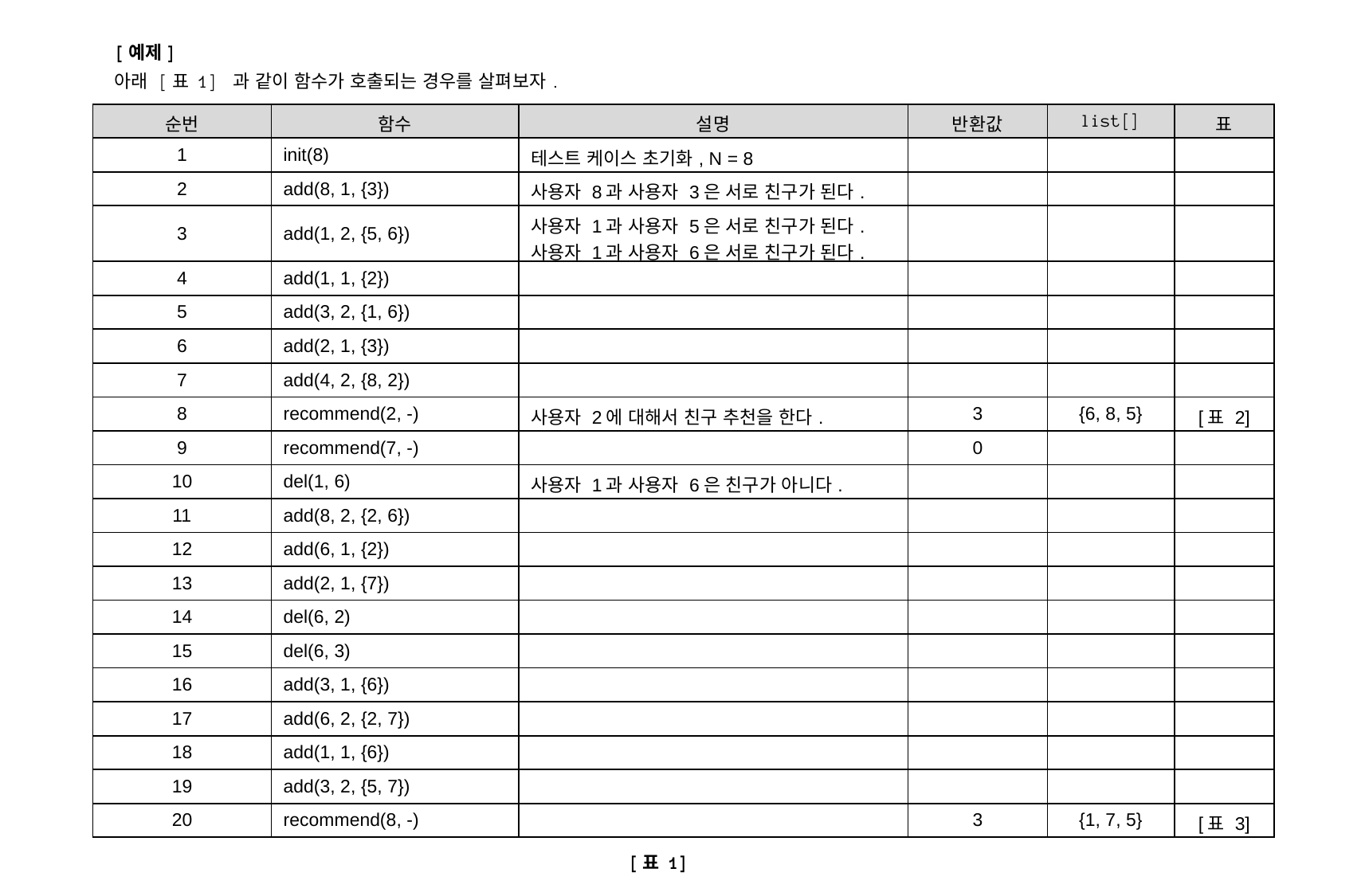

[예제]
아래 [표 1] 과 같이 함수가 호출되는 경우를 살펴보자.
| 순번 | 함수 | 설명 | 반환값 | list[] | 표 |
| --- | --- | --- | --- | --- | --- |
| 1 | init(8) | 테스트 케이스 초기화, N = 8 |  |  |  |
| 2 | add(8, 1, {3}) | 사용자 8과 사용자 3은 서로 친구가 된다. |  |  |  |
| 3 | add(1, 2, {5, 6}) | 사용자 1과 사용자 5은 서로 친구가 된다. 사용자 1과 사용자 6은 서로 친구가 된다. |  |  |  |
| 4 | add(1, 1, {2}) |  |  |  |  |
| 5 | add(3, 2, {1, 6}) |  |  |  |  |
| 6 | add(2, 1, {3}) |  |  |  |  |
| 7 | add(4, 2, {8, 2}) |  |  |  |  |
| 8 | recommend(2, -) | 사용자 2에 대해서 친구 추천을 한다. | 3 | {6, 8, 5} | [표 2] |
| 9 | recommend(7, -) |  | 0 |  |  |
| 10 | del(1, 6) | 사용자 1과 사용자 6은 친구가 아니다. |  |  |  |
| 11 | add(8, 2, {2, 6}) |  |  |  |  |
| 12 | add(6, 1, {2}) |  |  |  |  |
| 13 | add(2, 1, {7}) |  |  |  |  |
| 14 | del(6, 2) |  |  |  |  |
| 15 | del(6, 3) |  |  |  |  |
| 16 | add(3, 1, {6}) |  |  |  |  |
| 17 | add(6, 2, {2, 7}) |  |  |  |  |
| 18 | add(1, 1, {6}) |  |  |  |  |
| 19 | add(3, 2, {5, 7}) |  |  |  |  |
| 20 | recommend(8, -) |  | 3 | {1, 7, 5} | [표 3] |
[표 1]